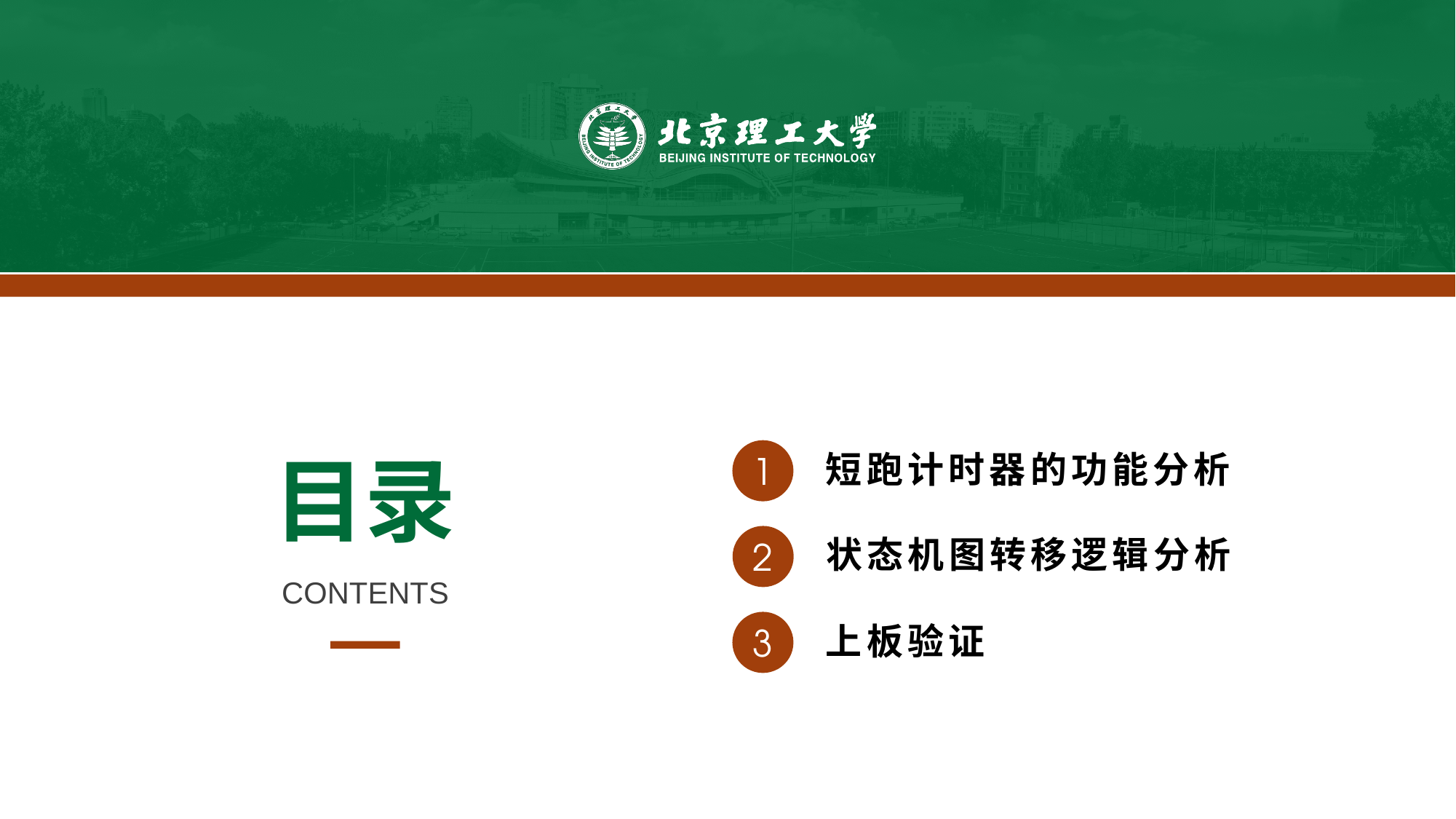

1
短跑计时器的功能分析
目录
2
状态机图转移逻辑分析
CONTENTS
3
上板验证